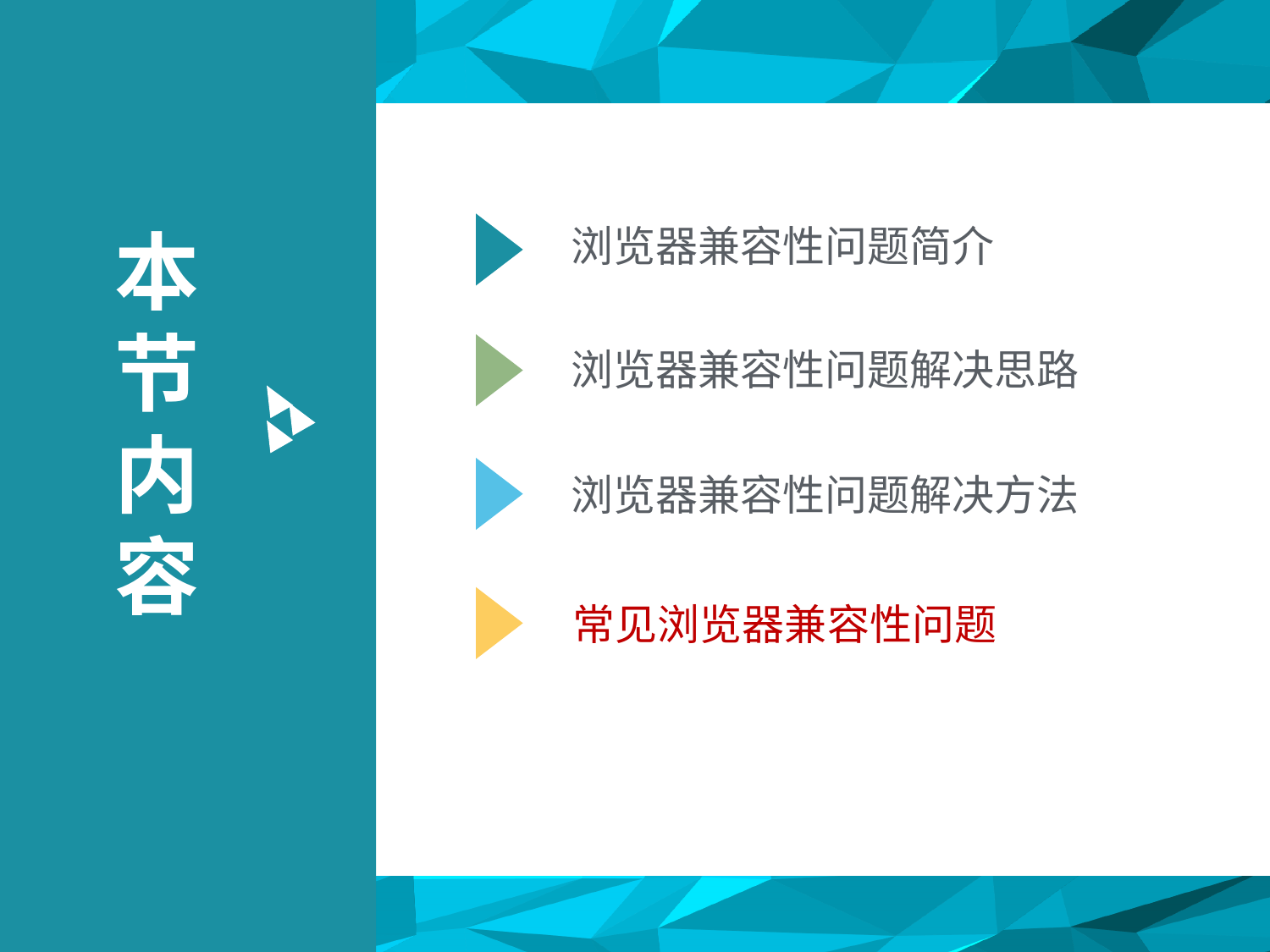

本节内容
浏览器兼容性问题简介

浏览器兼容性问题解决思路

浏览器兼容性问题解决方法

常见浏览器兼容性问题